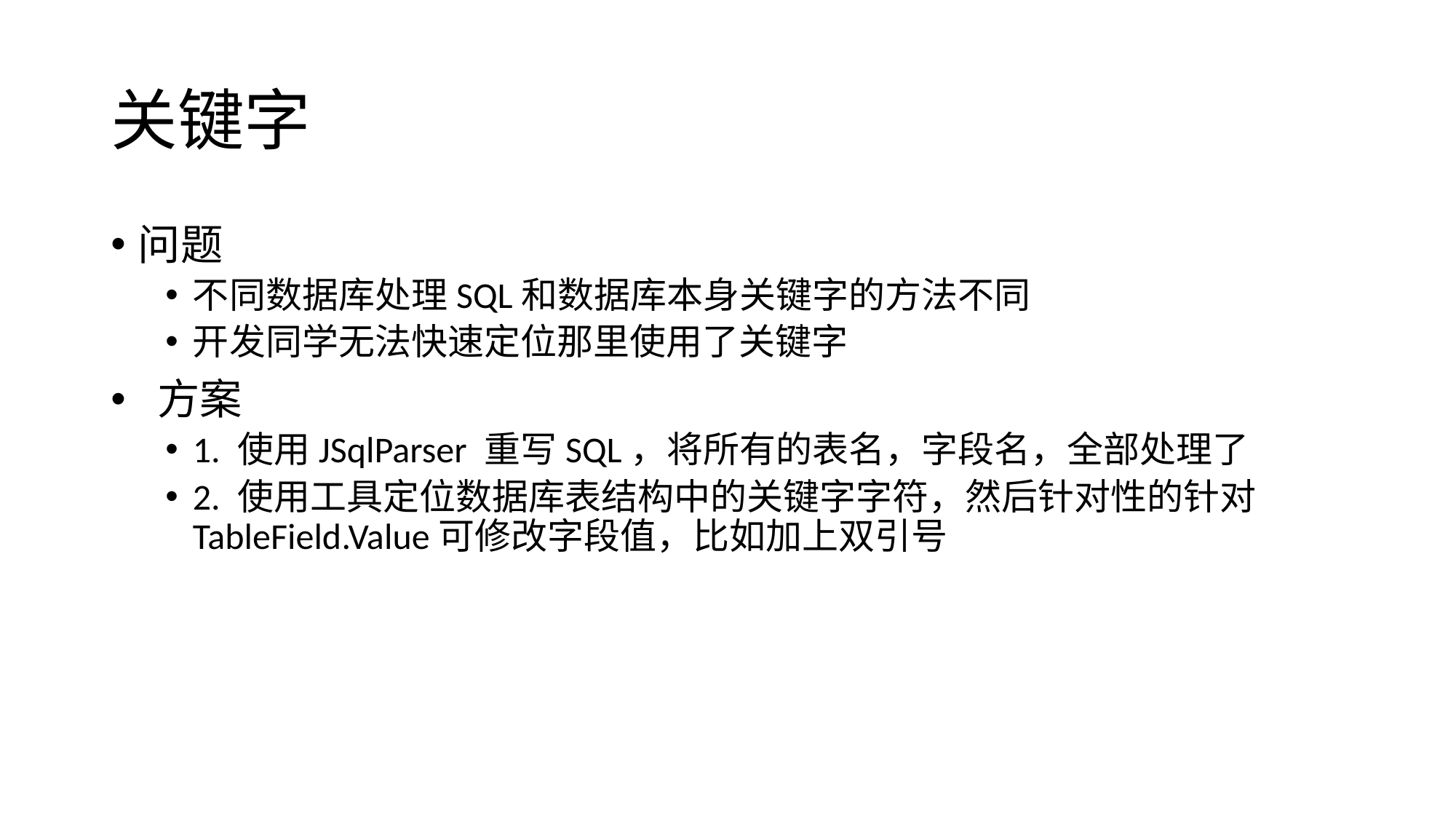

# 关键字
问题
不同数据库处理SQL和数据库本身关键字的方法不同
开发同学无法快速定位那里使用了关键字
 方案
1. 使用JSqlParser 重写SQL，将所有的表名，字段名，全部处理了
2. 使用工具定位数据库表结构中的关键字字符，然后针对性的针对TableField.Value可修改字段值，比如加上双引号